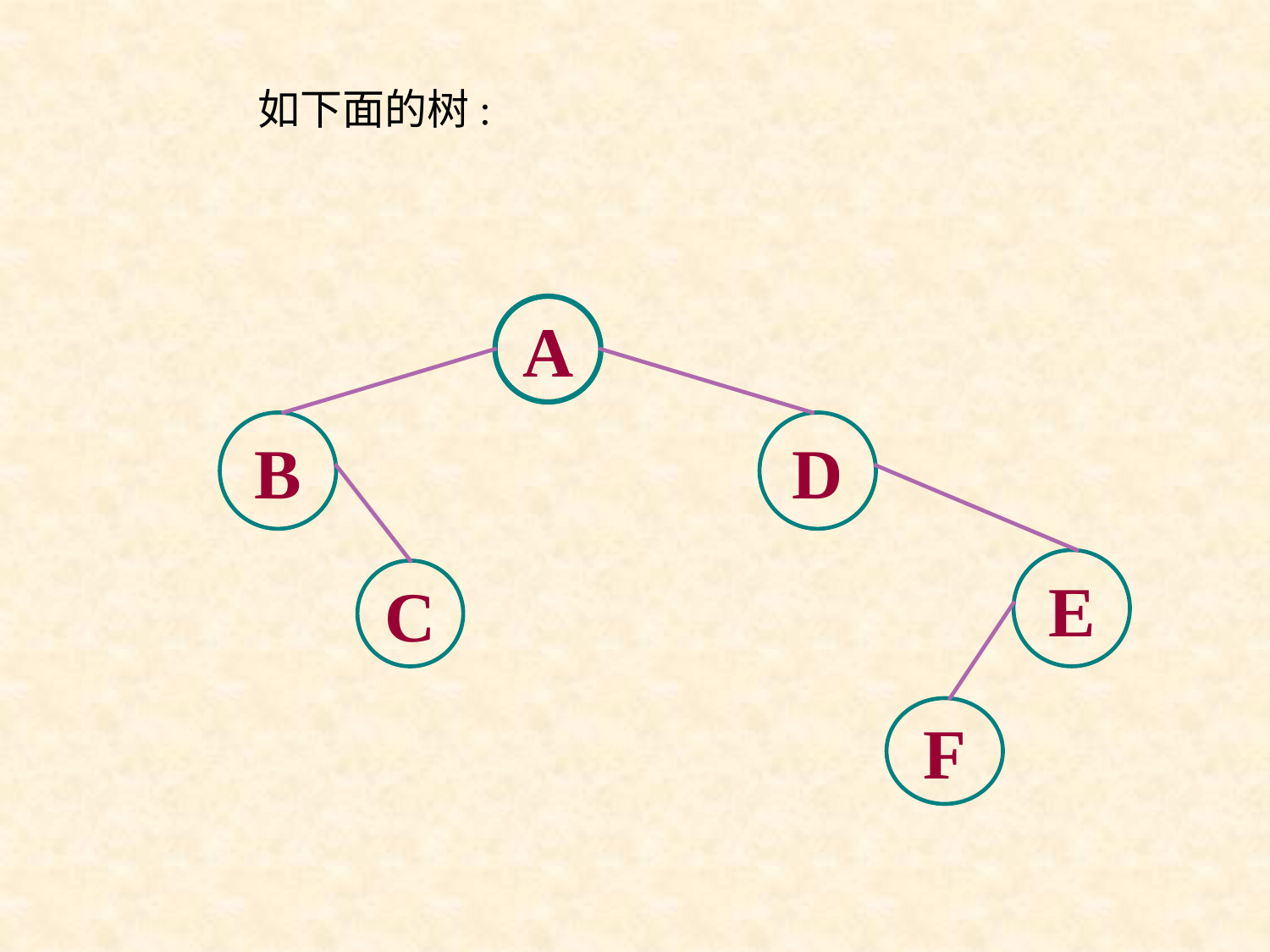

如下面的树:
A

B
D

E
C

F